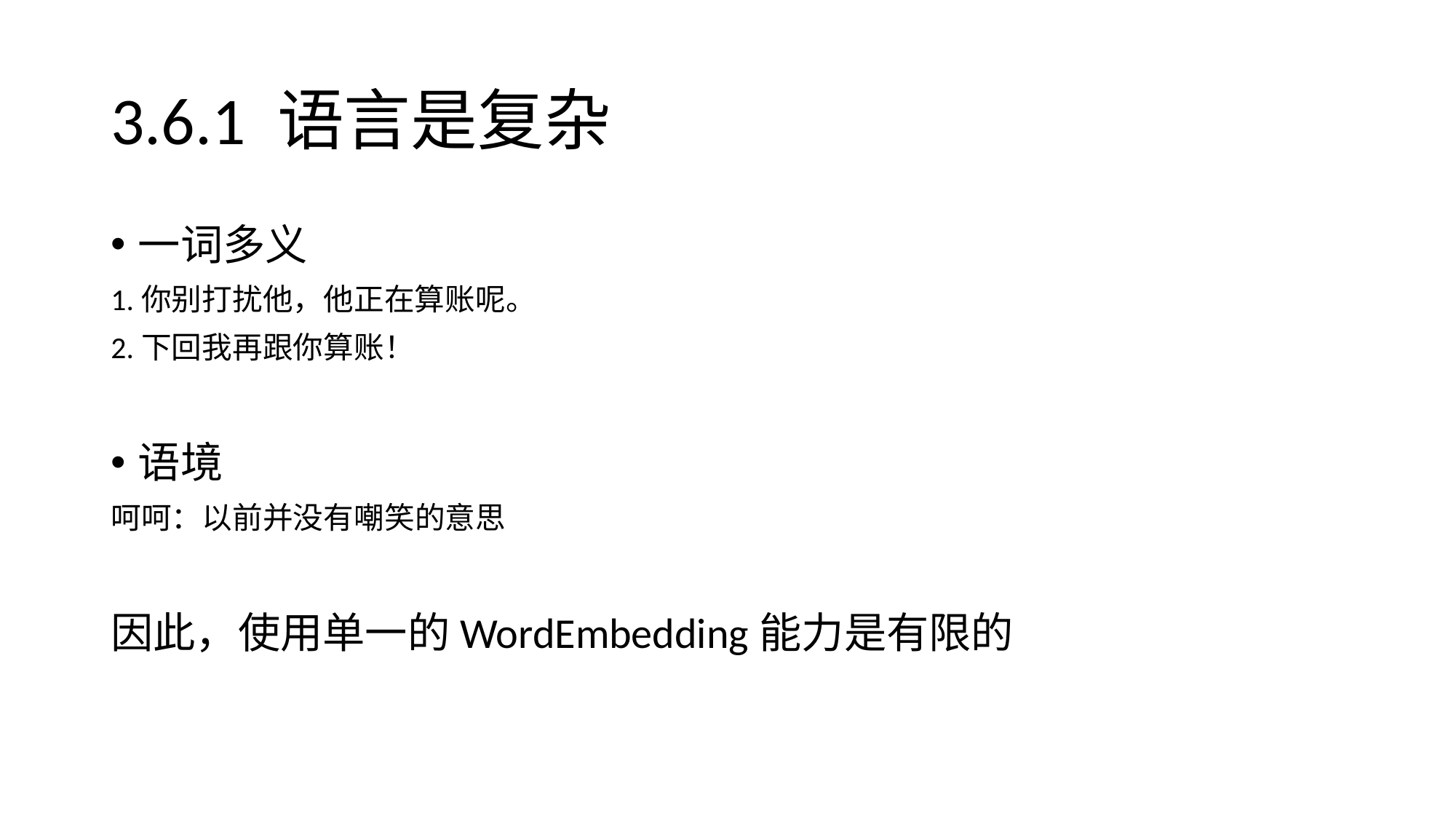

# 3.6.1 语言是复杂
一词多义
1.你别打扰他，他正在算账呢。
2.下回我再跟你算账！

语境
呵呵：以前并没有嘲笑的意思

因此，使用单一的WordEmbedding能力是有限的